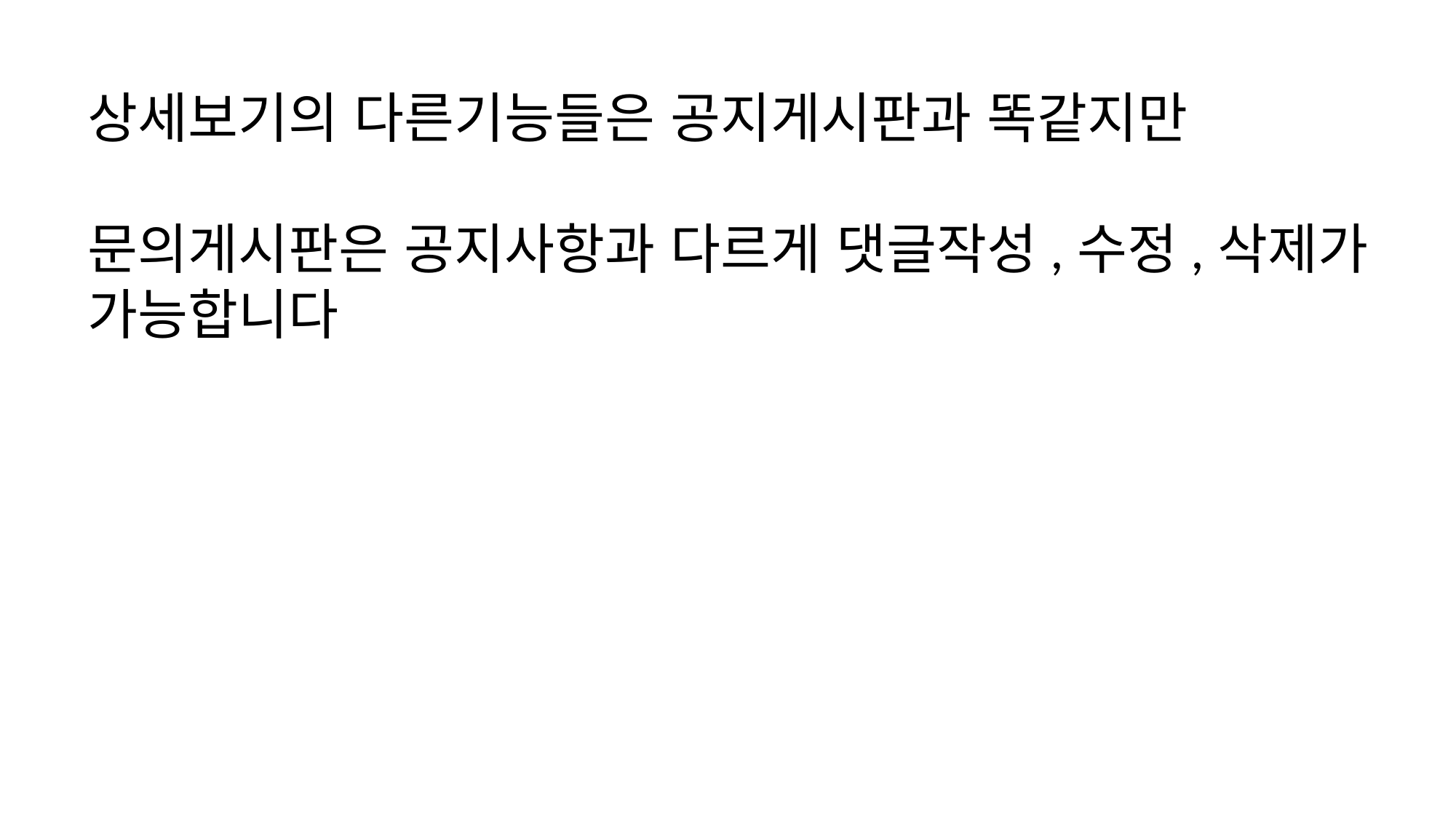

상세보기의 다른기능들은 공지게시판과 똑같지만

문의게시판은 공지사항과 다르게 댓글작성,수정,삭제가 가능합니다